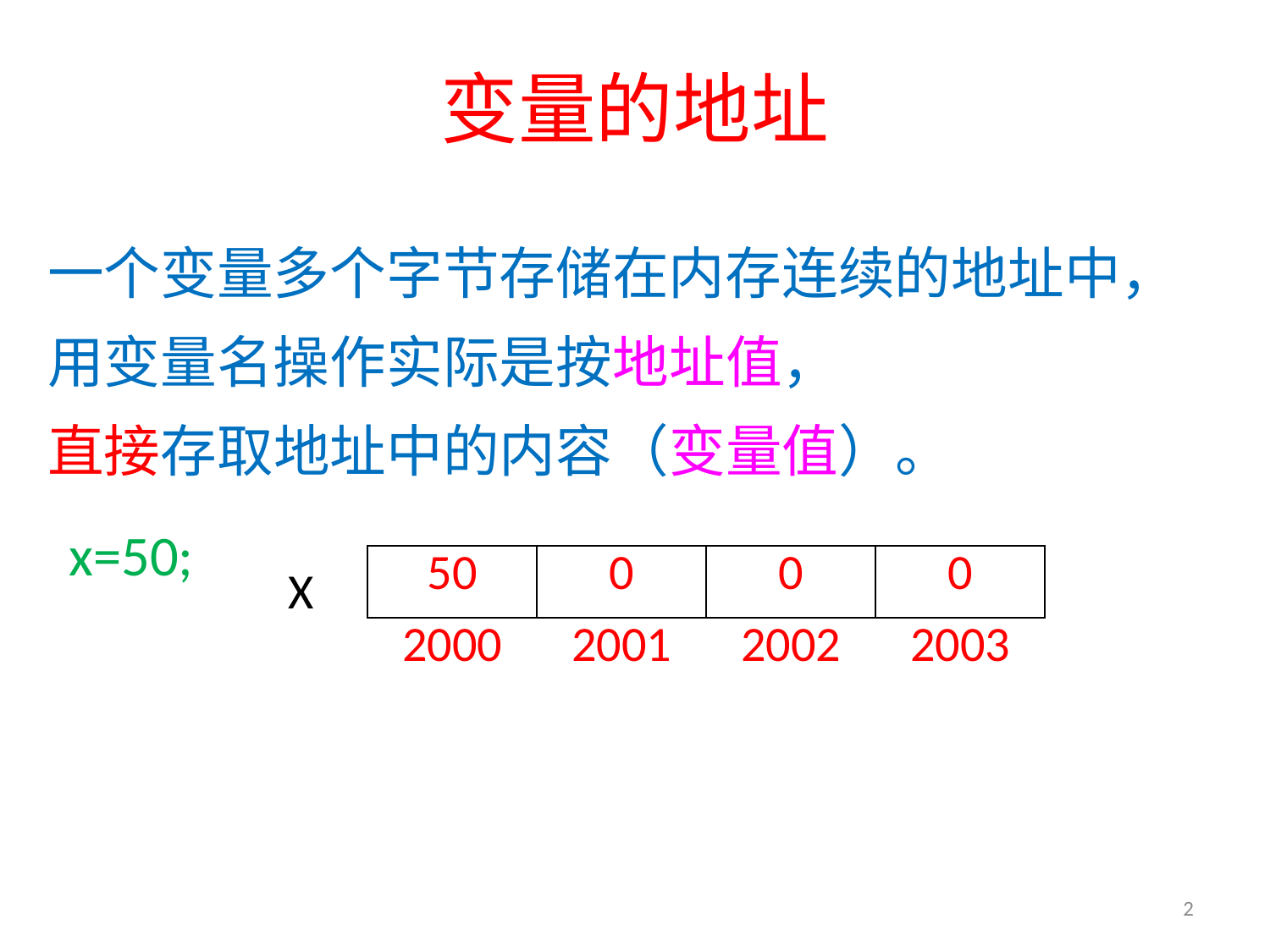

# 变量的地址
一个变量多个字节存储在内存连续的地址中，
用变量名操作实际是按地址值，
直接存取地址中的内容（变量值）。
x=50;
| 50 | 0 | 0 | 0 |
| --- | --- | --- | --- |
| 2000 | 2001 | 2002 | 2003 |
X
2